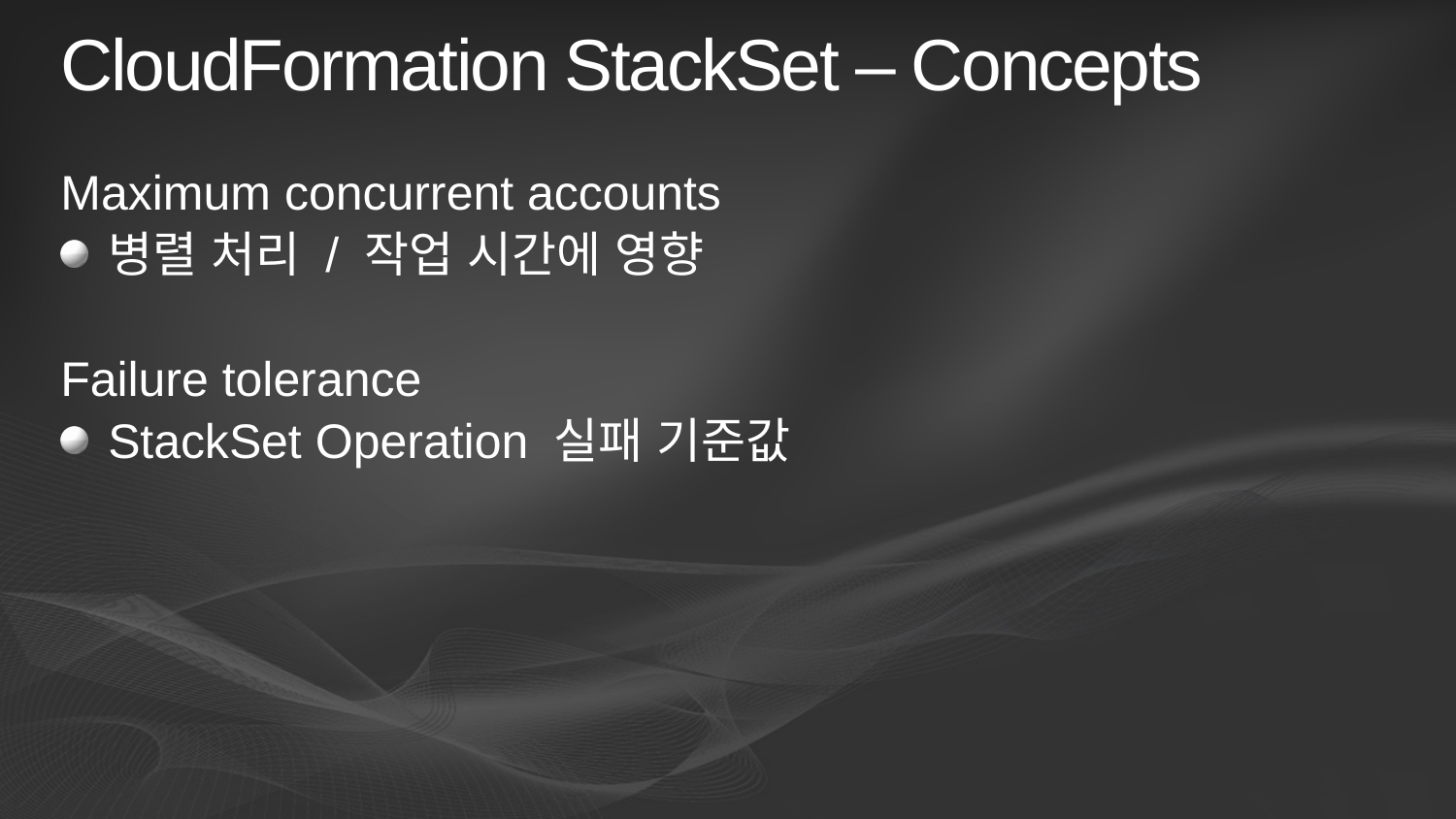

# CloudFormation StackSet – Concepts
Maximum concurrent accounts
병렬 처리 / 작업 시간에 영향

Failure tolerance
StackSet Operation 실패 기준값